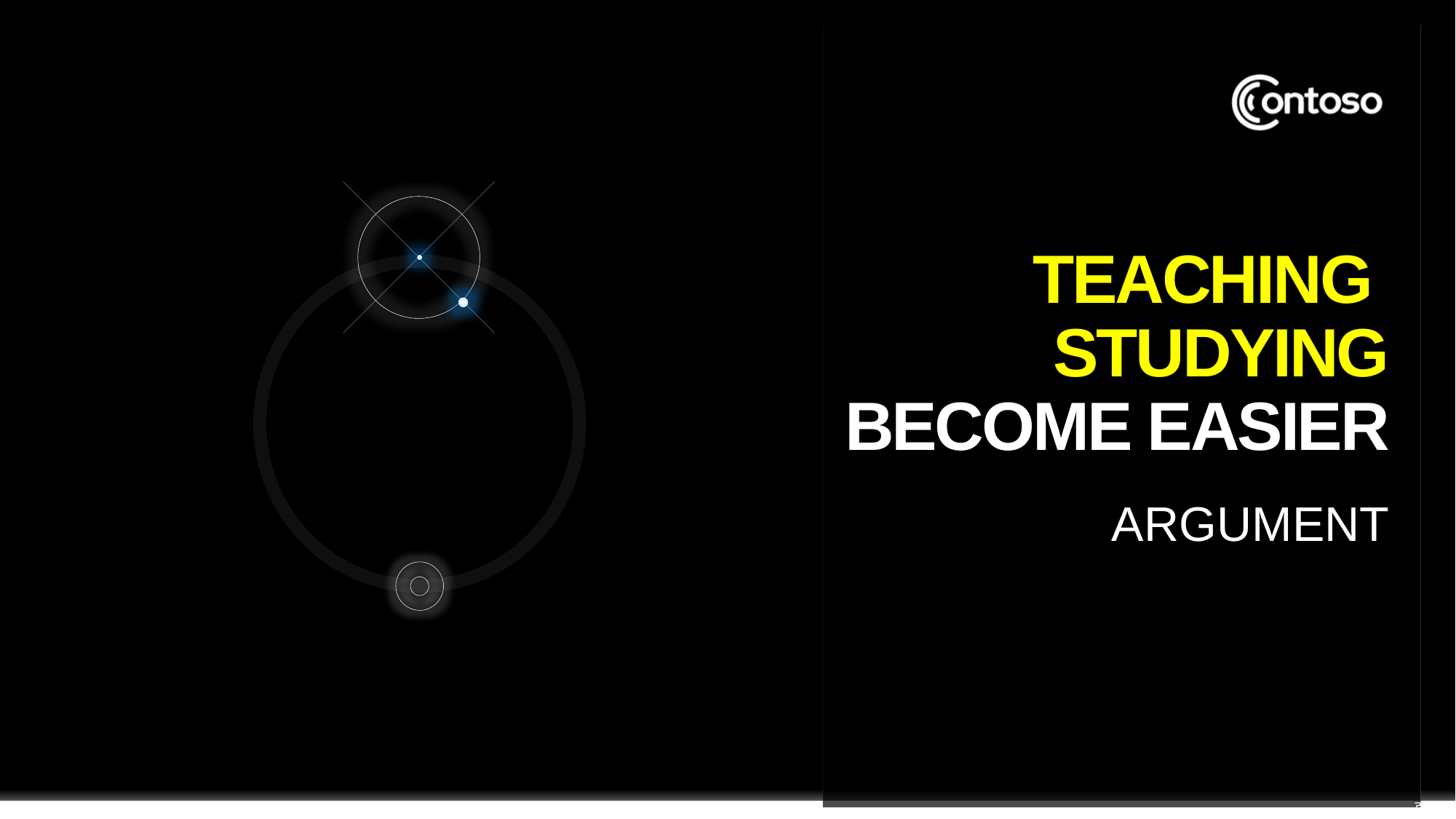

# teaching  studying become easier
argument

页码 7